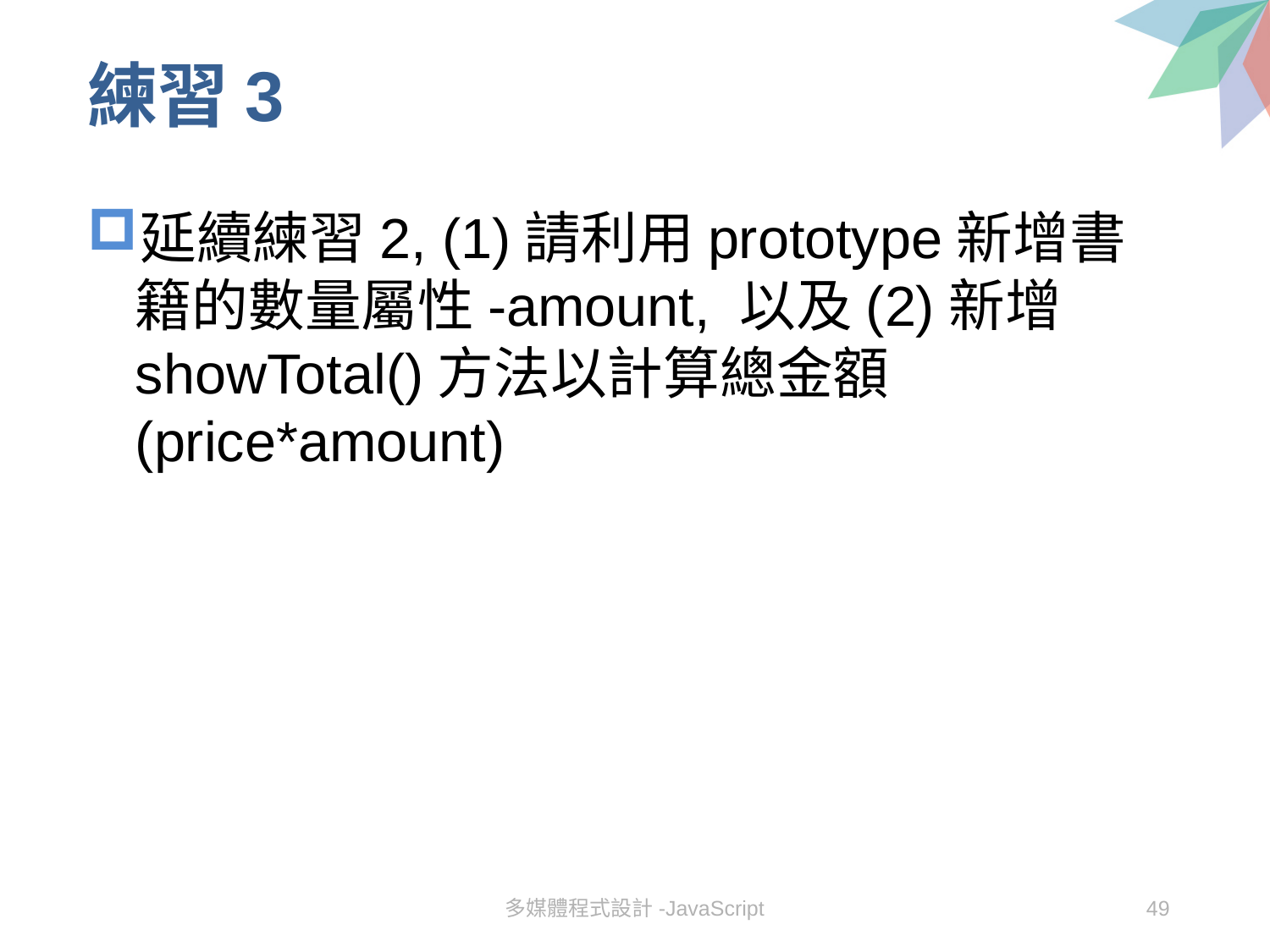

# 練習3
延續練習2, (1)請利用prototype新增書籍的數量屬性-amount, 以及(2)新增showTotal()方法以計算總金額(price*amount)

多媒體程式設計-JavaScript
49